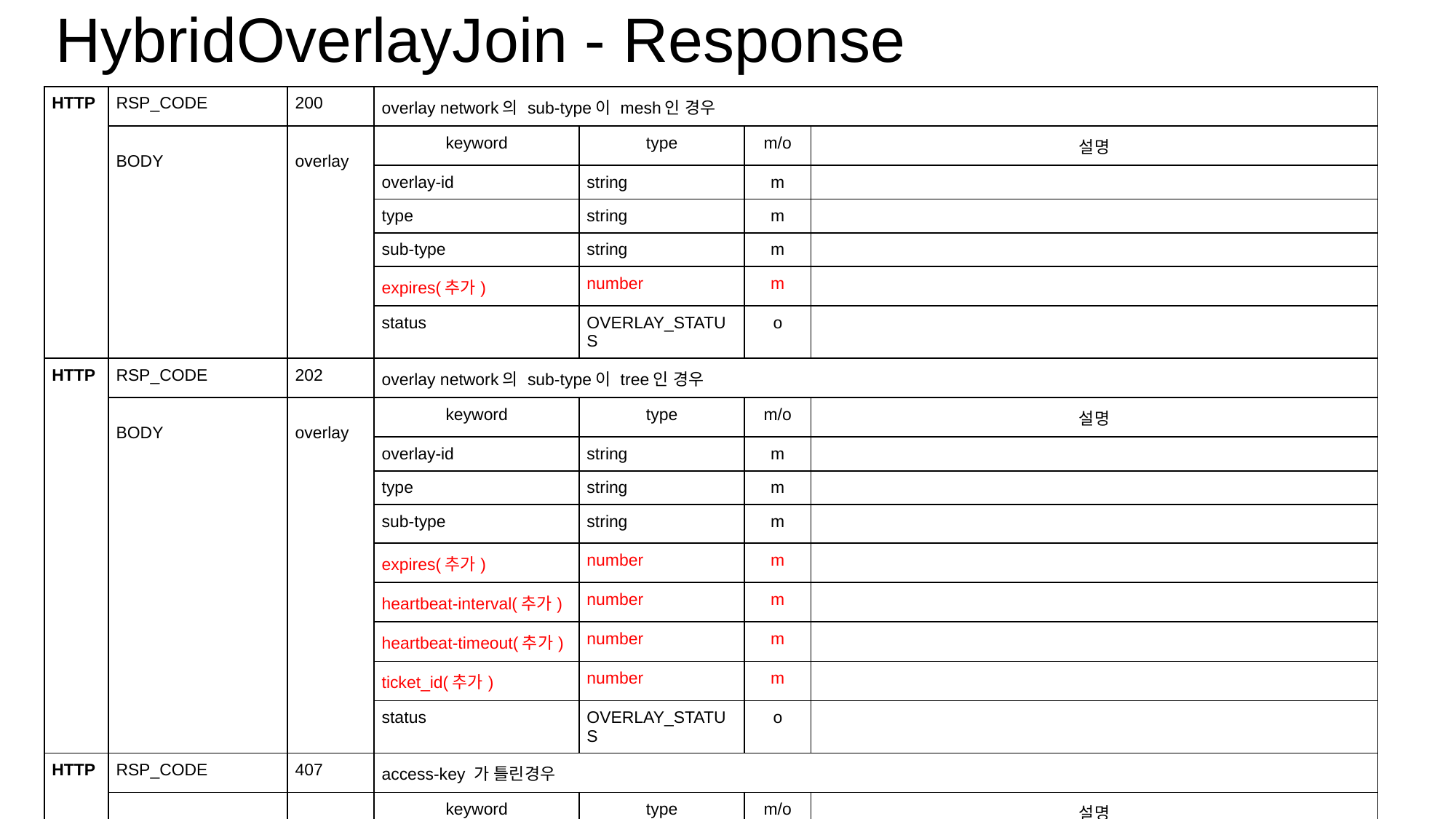

# HybridOverlayJoin - Response
| HTTP | RSP\_CODE | 200 | overlay network의 sub-type이 mesh인 경우 |  |  |  |
| --- | --- | --- | --- | --- | --- | --- |
|  | BODY | overlay | keyword | type | m/o | 설명 |
|  |  |  | overlay-id | string | m |  |
|  |  |  | type | string | m |  |
|  |  |  | sub-type | string | m |  |
|  |  |  | expires(추가) | number | m |  |
|  |  |  | status | OVERLAY\_STATUS | o |  |
| HTTP | RSP\_CODE | 202 | overlay network의 sub-type이 tree인 경우 |  |  |  |
|  | BODY | overlay | keyword | type | m/o | 설명 |
|  |  |  | overlay-id | string | m |  |
|  |  |  | type | string | m |  |
|  |  |  | sub-type | string | m |  |
|  |  |  | expires(추가) | number | m |  |
|  |  |  | heartbeat-interval(추가) | number | m |  |
|  |  |  | heartbeat-timeout(추가) | number | m |  |
|  |  |  | ticket\_id(추가) | number | m |  |
|  |  |  | status | OVERLAY\_STATUS | o |  |
| HTTP | RSP\_CODE | 407 | access-key 가 틀린경우 |  |  |  |
|  | BODY | overlay | keyword | type | m/o | 설명 |
|  |  |  | overlay-id | string | m |  |